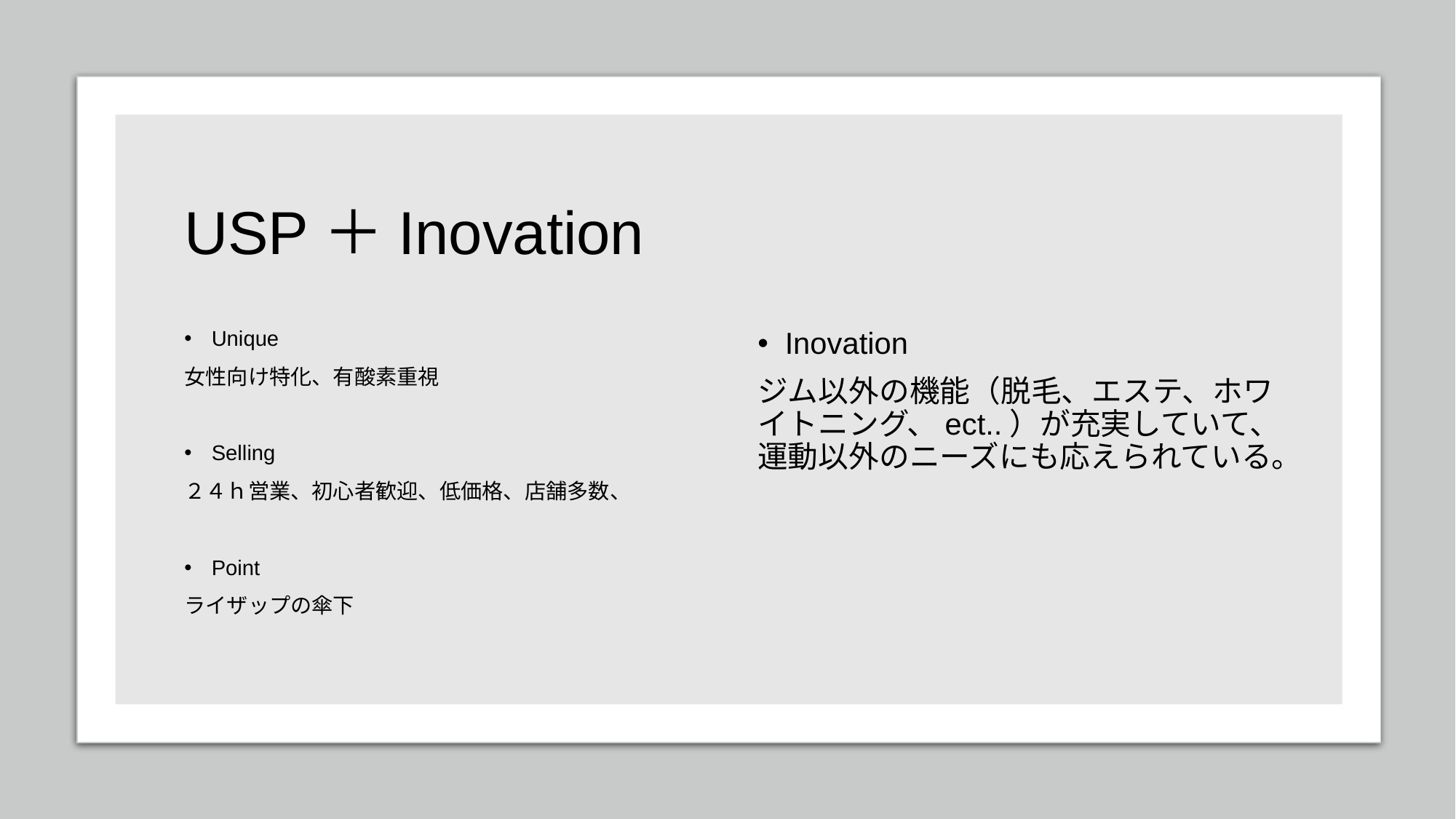

# USP＋Inovation
Unique
女性向け特化、有酸素重視

Selling
２４ｈ営業、初心者歓迎、低価格、店舗多数、

Point
ライザップの傘下
Inovation
ジム以外の機能（脱毛、エステ、ホワイトニング、ect..）が充実していて、運動以外のニーズにも応えられている。